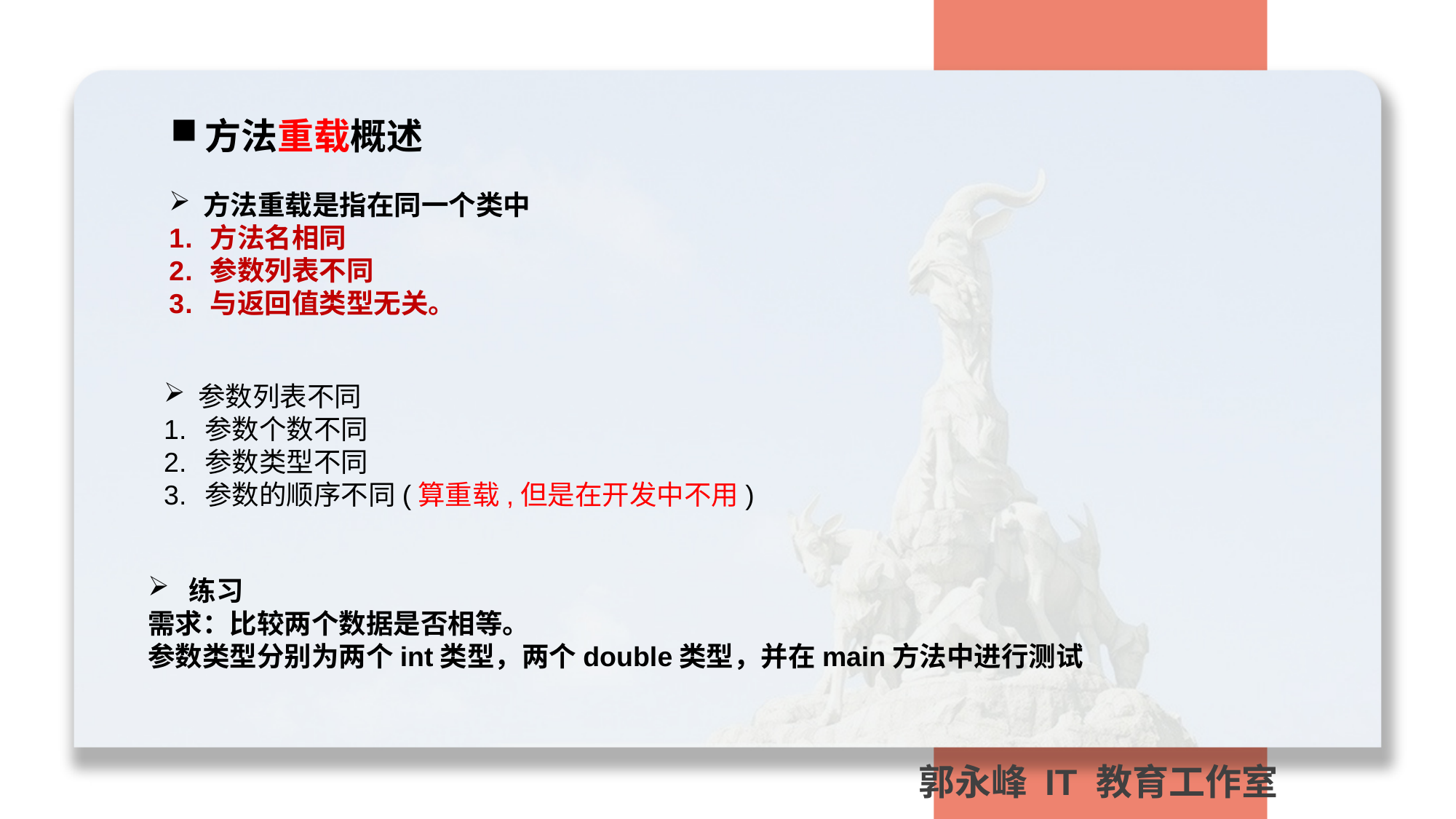

方法重载概述
方法重载是指在同一个类中
方法名相同
参数列表不同
与返回值类型无关。
参数列表不同
参数个数不同
参数类型不同
参数的顺序不同(算重载,但是在开发中不用)
练习
需求：比较两个数据是否相等。
参数类型分别为两个int类型，两个double类型，并在main方法中进行测试